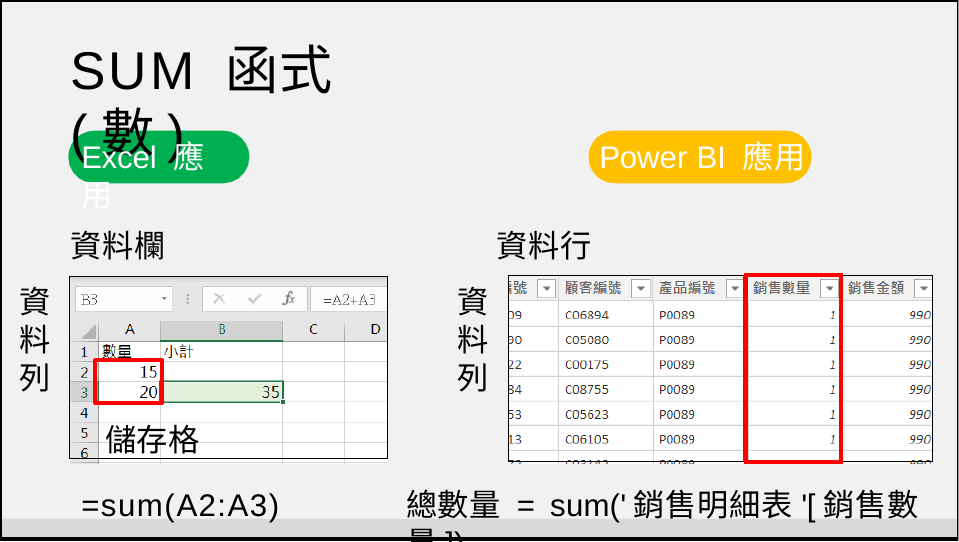

# SUM 函式 (數)

Excel 應用
Power BI 應用
資料欄
資料行
|  |  |  |
| --- | --- | --- |

儲存格

資 料 列
資 料 列

=sum(A2:A3)
總數量 = sum('銷售明細表'[銷售數量])